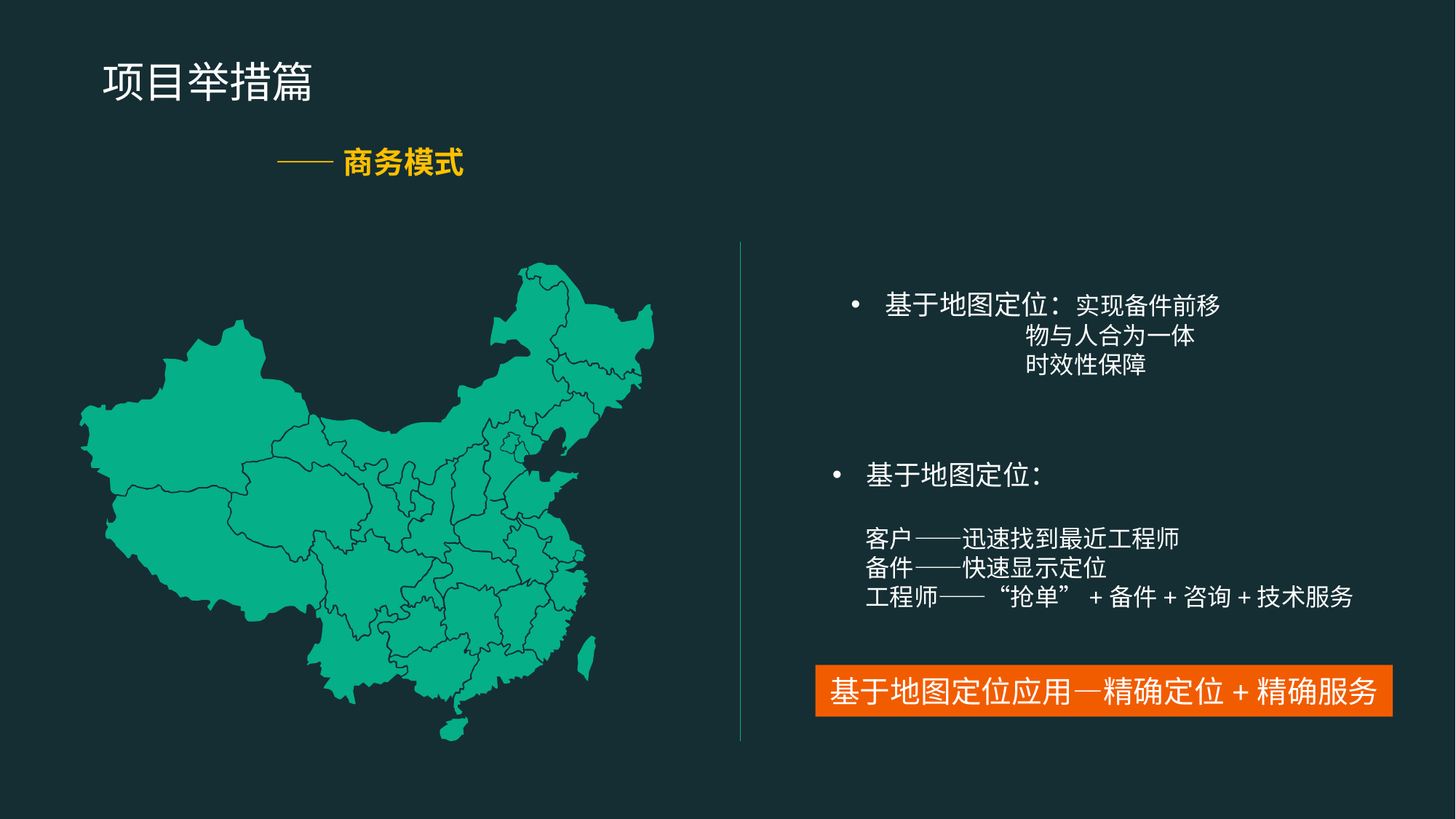

项目举措篇

                         ——商务模式

基于地图定位：实现备件前移
                               物与人合为一体
                               时效性保障
基于地图定位：

     客户——迅速找到最近工程师
     备件——快速显示定位
     工程师——“抢单”+备件+咨询+技术服务

基于地图定位应用—精确定位+精确服务